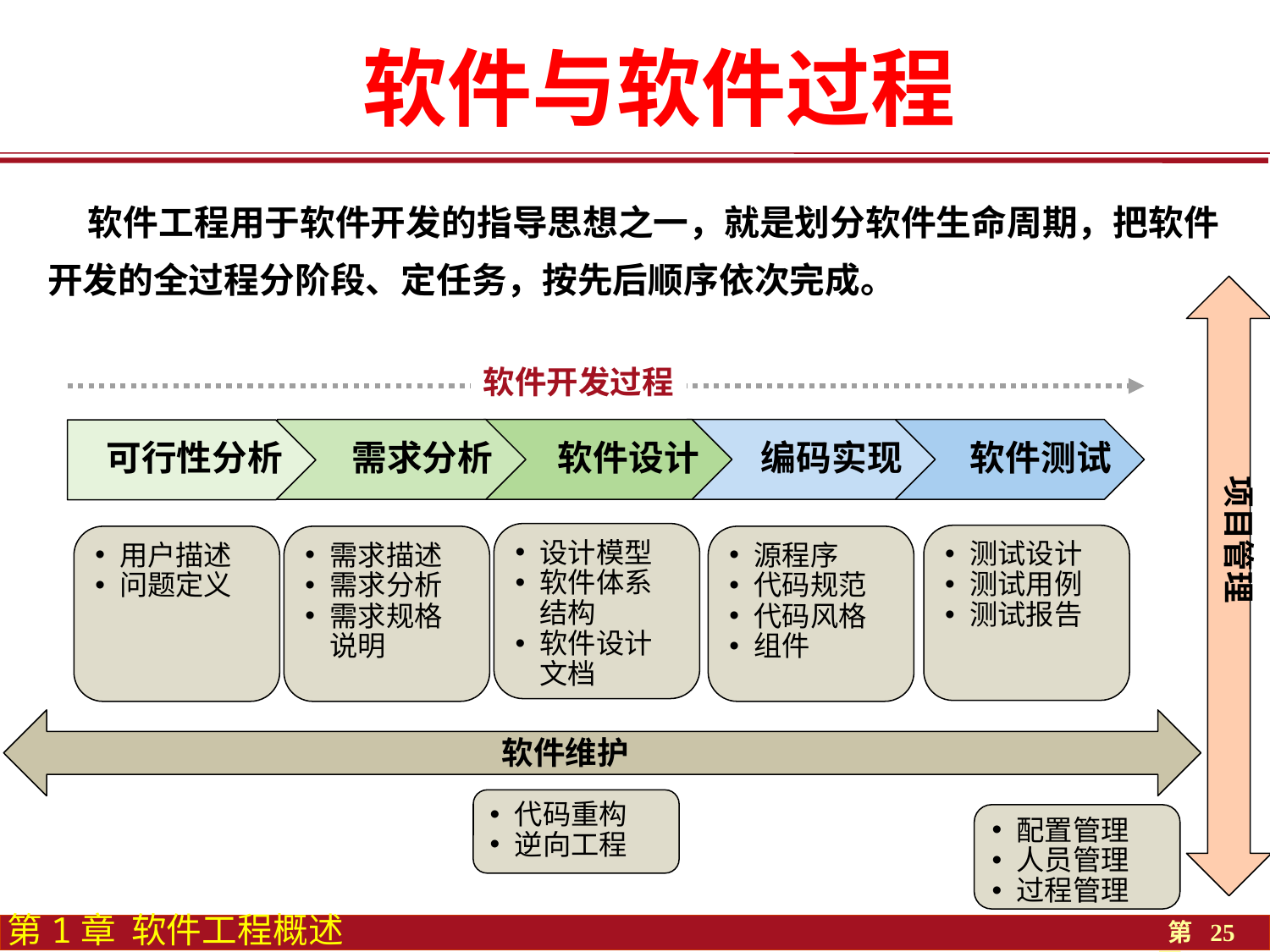

软件与软件过程
    软件工程用于软件开发的指导思想之一，就是划分软件生命周期，把软件开发的全过程分阶段、定任务，按先后顺序依次完成。

软件开发过程
需求分析
软件设计
编码实现
软件测试
可行性分析
项目管理
设计模型
软件体系结构
软件设计文档
测试设计
测试用例
测试报告
用户描述
问题定义
需求描述
需求分析
需求规格说明
源程序
代码规范
代码风格
组件

软件维护
代码重构
逆向工程
配置管理
人员管理
过程管理